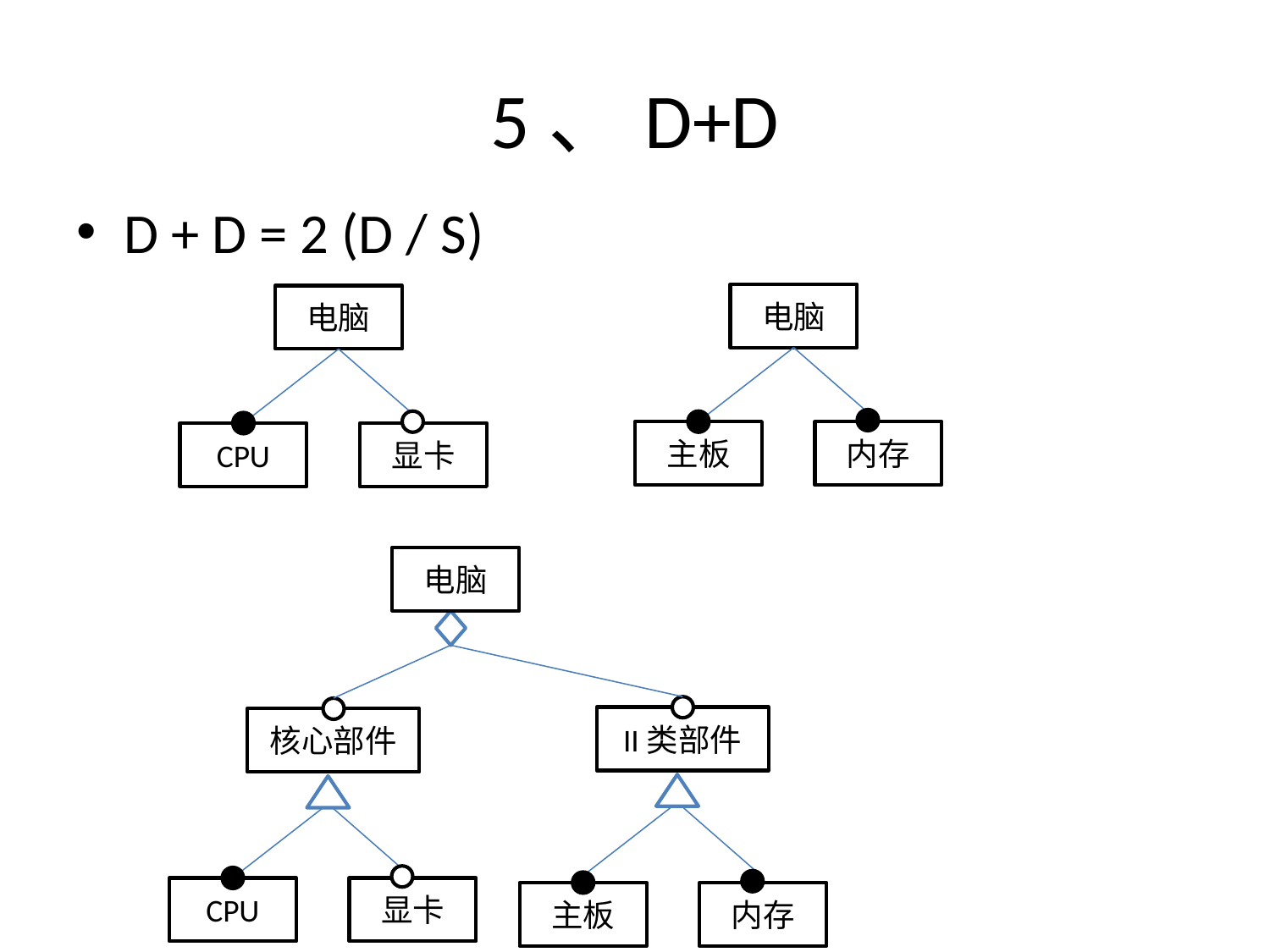

# 5、D+D
D + D = 2 (D / S)
电脑
电脑

主板
内存
CPU
显卡
电脑

II类部件
核心部件

CPU
显卡
主板
内存